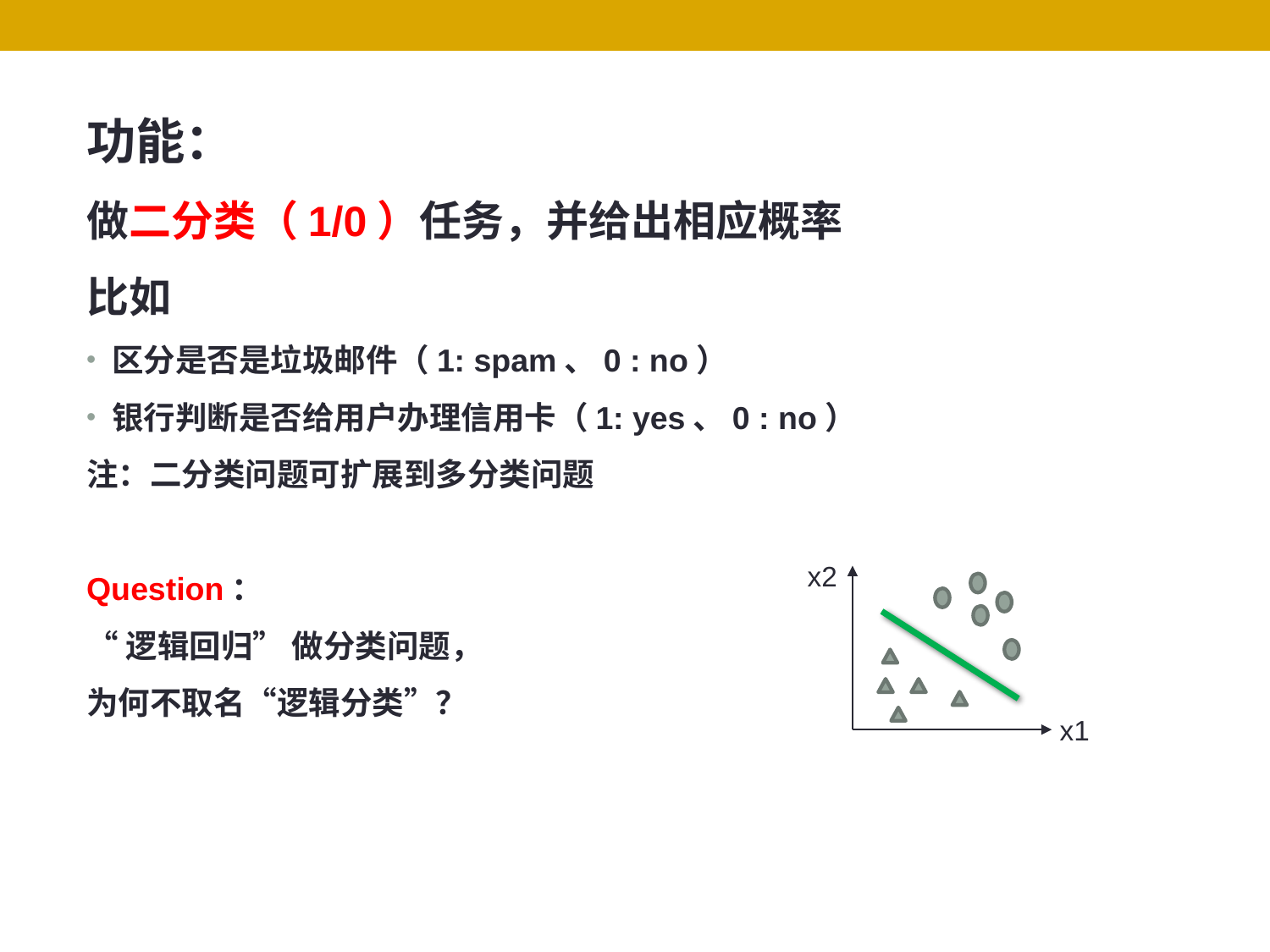

功能：
做二分类（1/0）任务，并给出相应概率
比如
区分是否是垃圾邮件（1: spam、0 : no）
银行判断是否给用户办理信用卡（1: yes、0 : no）
注：二分类问题可扩展到多分类问题

Question：
“逻辑回归” 做分类问题，
为何不取名“逻辑分类”？
x2
x1